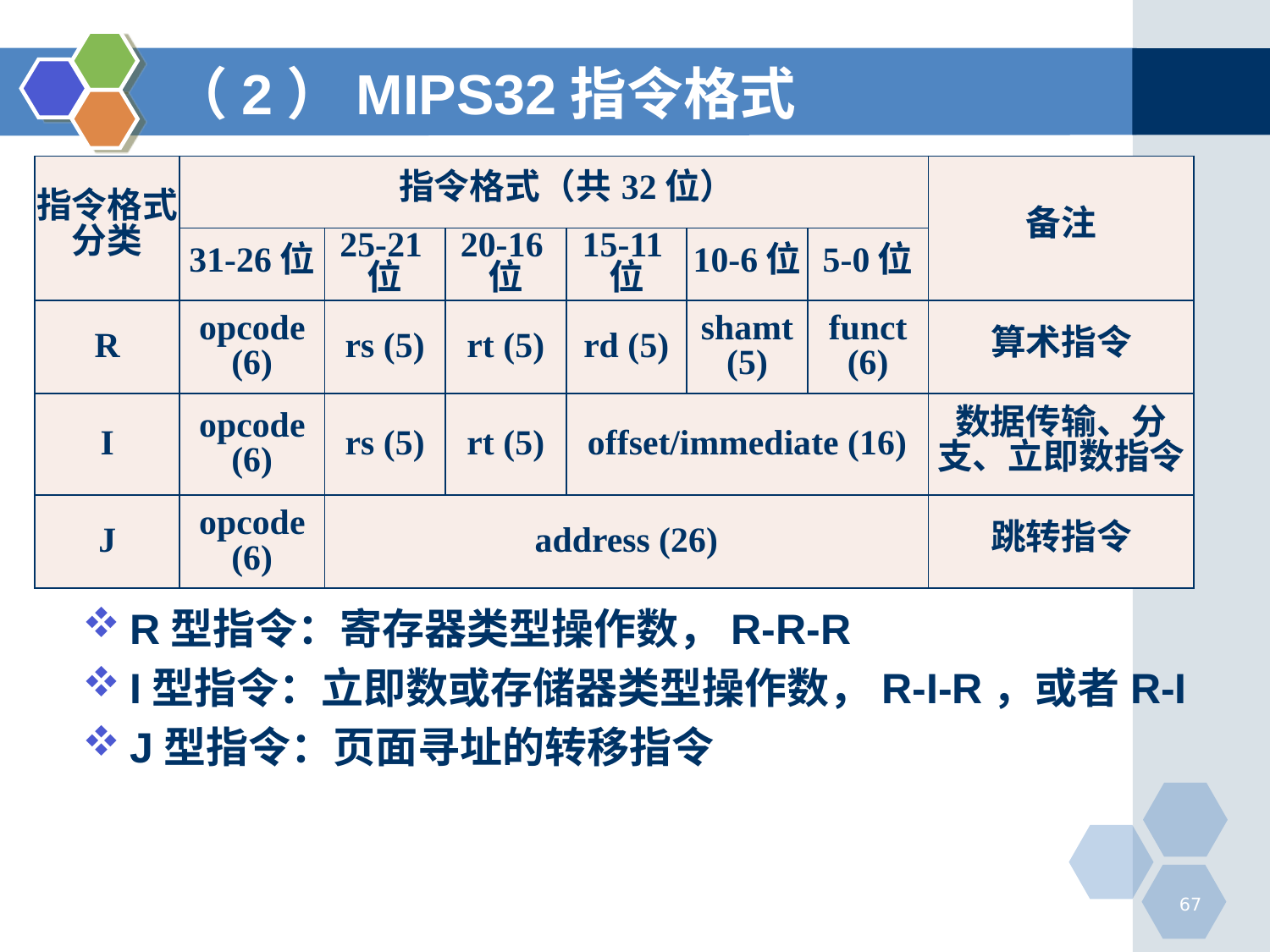

# （2）MIPS32指令格式
| 指令格式分类 | 指令格式（共32位） |  |  |  |  |  | 备注 |
| --- | --- | --- | --- | --- | --- | --- | --- |
|  | 31-26位 | 25-21位 | 20-16位 | 15-11位 | 10-6位 | 5-0位 |  |
| R | opcode (6) | rs (5) | rt (5) | rd (5) | shamt (5) | funct (6) | 算术指令 |
| I | opcode (6) | rs (5) | rt (5) | offset/immediate (16) |  |  | 数据传输、分 支、立即数指令 |
| J | opcode (6) | address (26) |  |  |  |  | 跳转指令 |
R型指令：寄存器类型操作数，R-R-R
I型指令：立即数或存储器类型操作数，R-I-R，或者R-I
J型指令：页面寻址的转移指令
67